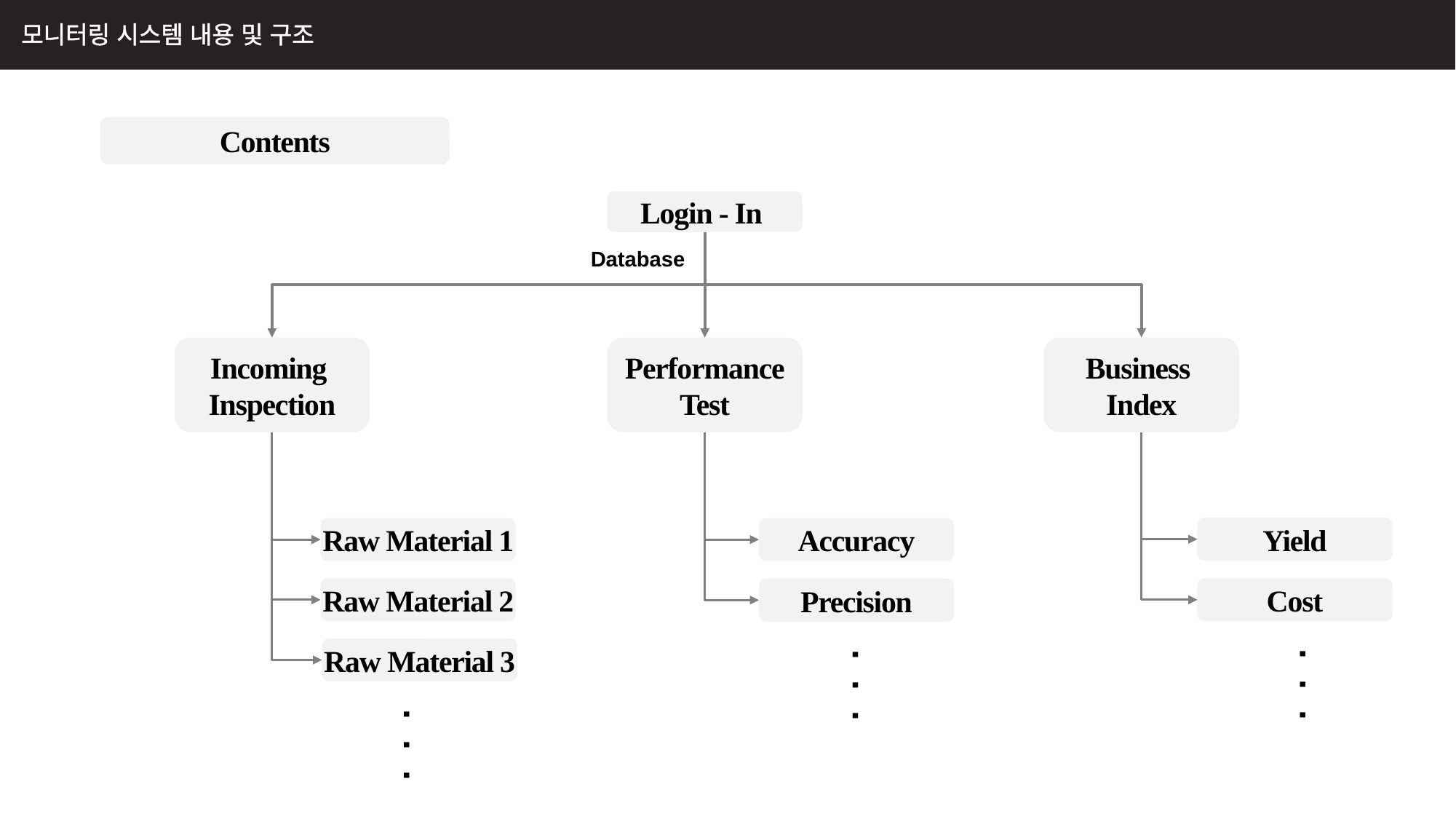

모니터링 시스템 내용 및 구조
Contents
Login - In
Database
Incoming
Inspection
Performance
Test
Business
Index
Yield
Raw Material 1
Accuracy
Raw Material 2
Cost
Precision
Raw Material 3
.  .  .
.  .  .
.  .  .